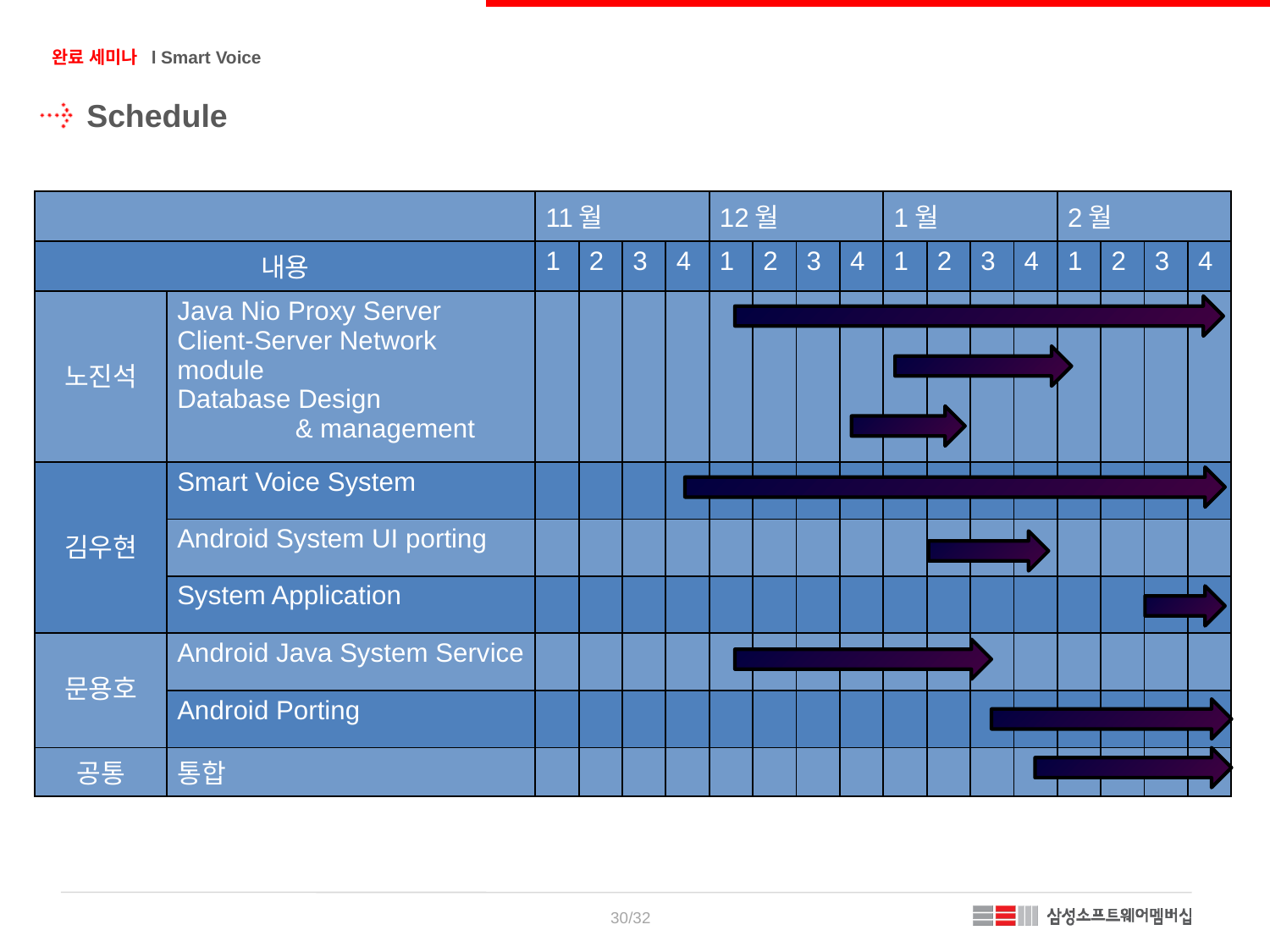

Schedule
|  |  | 11월 |  |  |  | 12월 |  |  |  | 1월 |  |  |  | 2월 |  |  |  |
| --- | --- | --- | --- | --- | --- | --- | --- | --- | --- | --- | --- | --- | --- | --- | --- | --- | --- |
| 내용 |  | 1 | 2 | 3 | 4 | 1 | 2 | 3 | 4 | 1 | 2 | 3 | 4 | 1 | 2 | 3 | 4 |
| 노진석 | Java Nio Proxy Server Client-Server Network module Database Design & management |  |  |  |  |  |  |  |  |  |  |  |  |  |  |  |  |
| 김우현 | Smart Voice System |  |  |  |  |  |  |  |  |  |  |  |  |  |  |  |  |
|  | Android System UI porting |  |  |  |  |  |  |  |  |  |  |  |  |  |  |  |  |
|  | System Application |  |  |  |  |  |  |  |  |  |  |  |  |  |  |  |  |
| 문용호 | Android Java System Service |  |  |  |  |  |  |  |  |  |  |  |  |  |  |  |  |
|  | Android Porting |  |  |  |  |  |  |  |  |  |  |  |  |  |  |  |  |
| 공통 | 통합 |  |  |  |  |  |  |  |  |  |  |  |  |  |  |  |  |